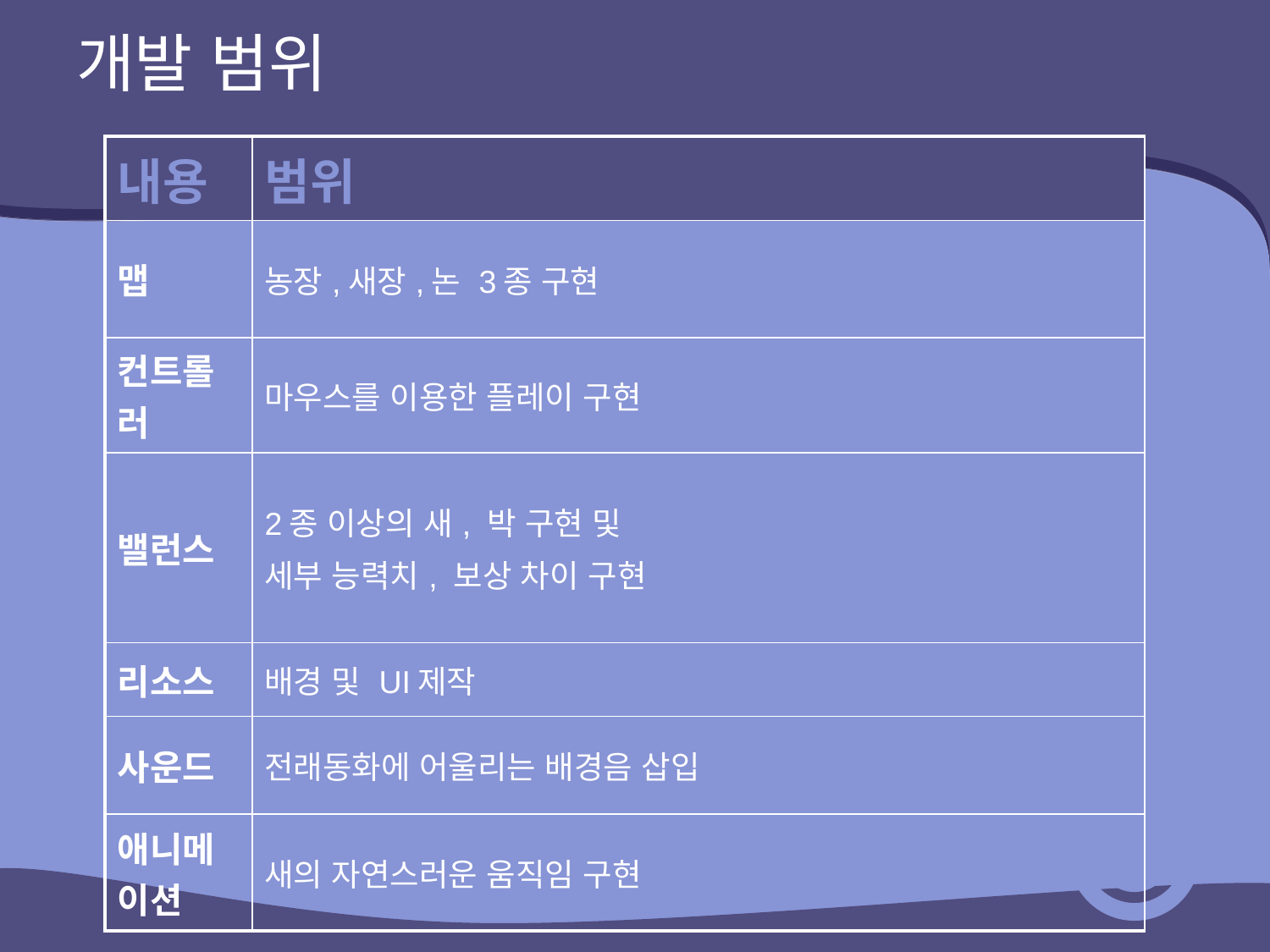

# 개발 범위
| 내용 | 범위 |
| --- | --- |
| 맵 | 농장,새장,논 3종 구현 |
| 컨트롤러 | 마우스를 이용한 플레이 구현 |
| 밸런스 | 2종 이상의 새, 박 구현 및 세부 능력치, 보상 차이 구현 |
| 리소스 | 배경 및 UI제작 |
| 사운드 | 전래동화에 어울리는 배경음 삽입 |
| 애니메이션 | 새의 자연스러운 움직임 구현 |